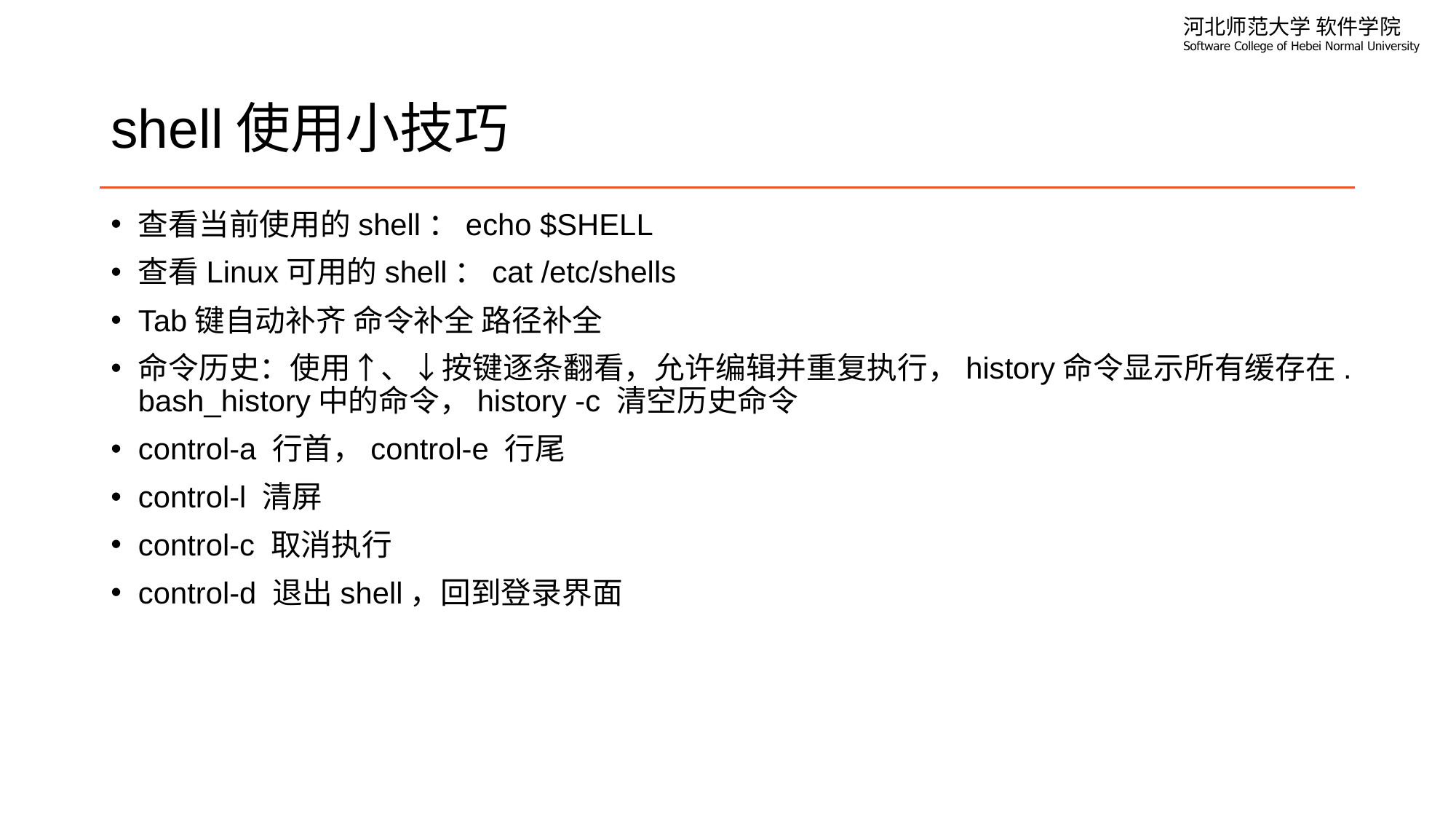

# shell使用小技巧
查看当前使用的shell：echo $SHELL
查看Linux可用的shell：cat /etc/shells
Tab键自动补齐 命令补全 路径补全
命令历史：使用↑、↓按键逐条翻看，允许编辑并重复执行，history命令显示所有缓存在.bash_history中的命令，history -c 清空历史命令
control-a 行首，control-e 行尾
control-l 清屏
control-c 取消执行
control-d 退出shell，回到登录界面